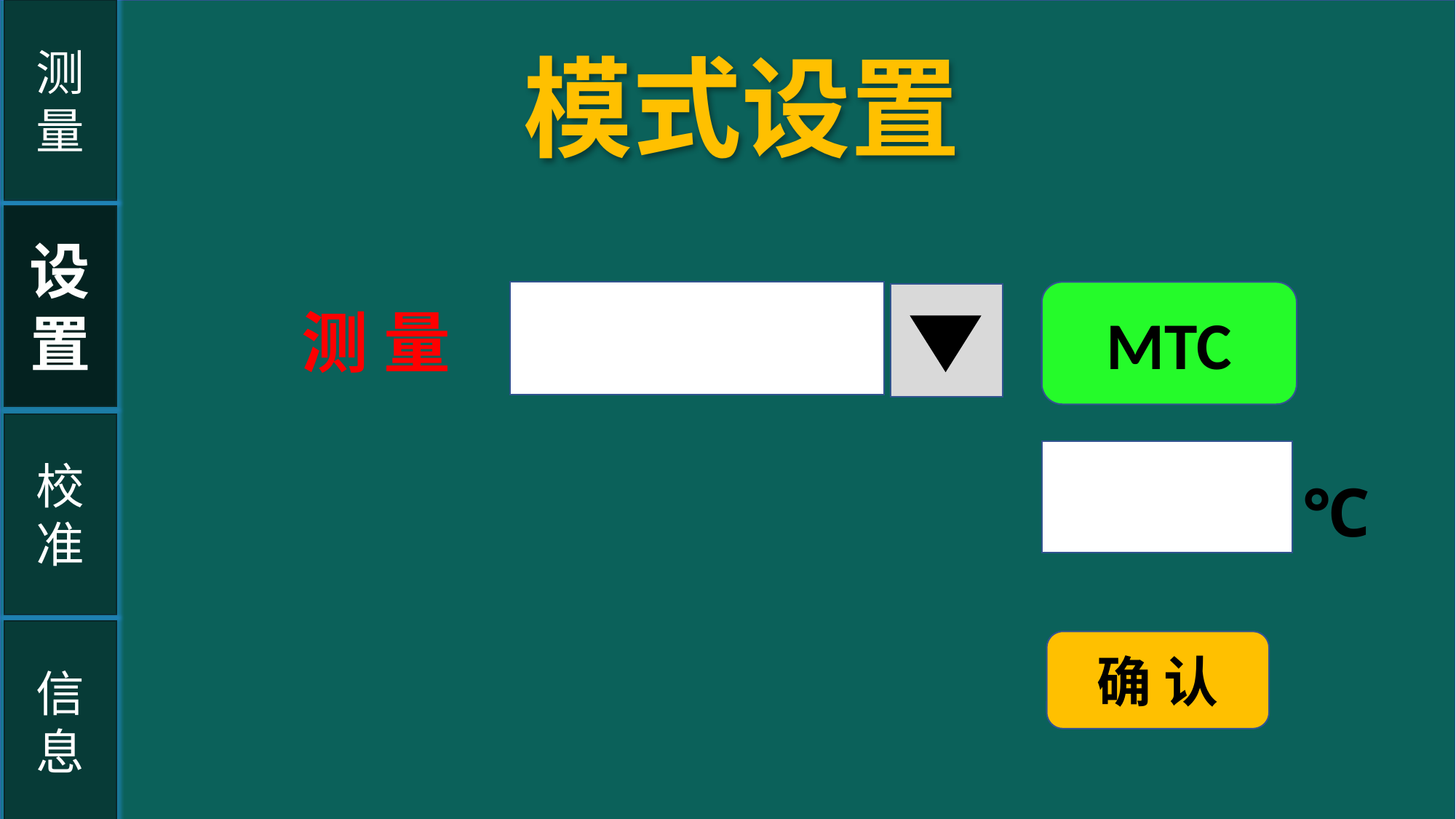

测
量
模式设置
设置

MTC

测 量

校
准

℃
信
息
确 认